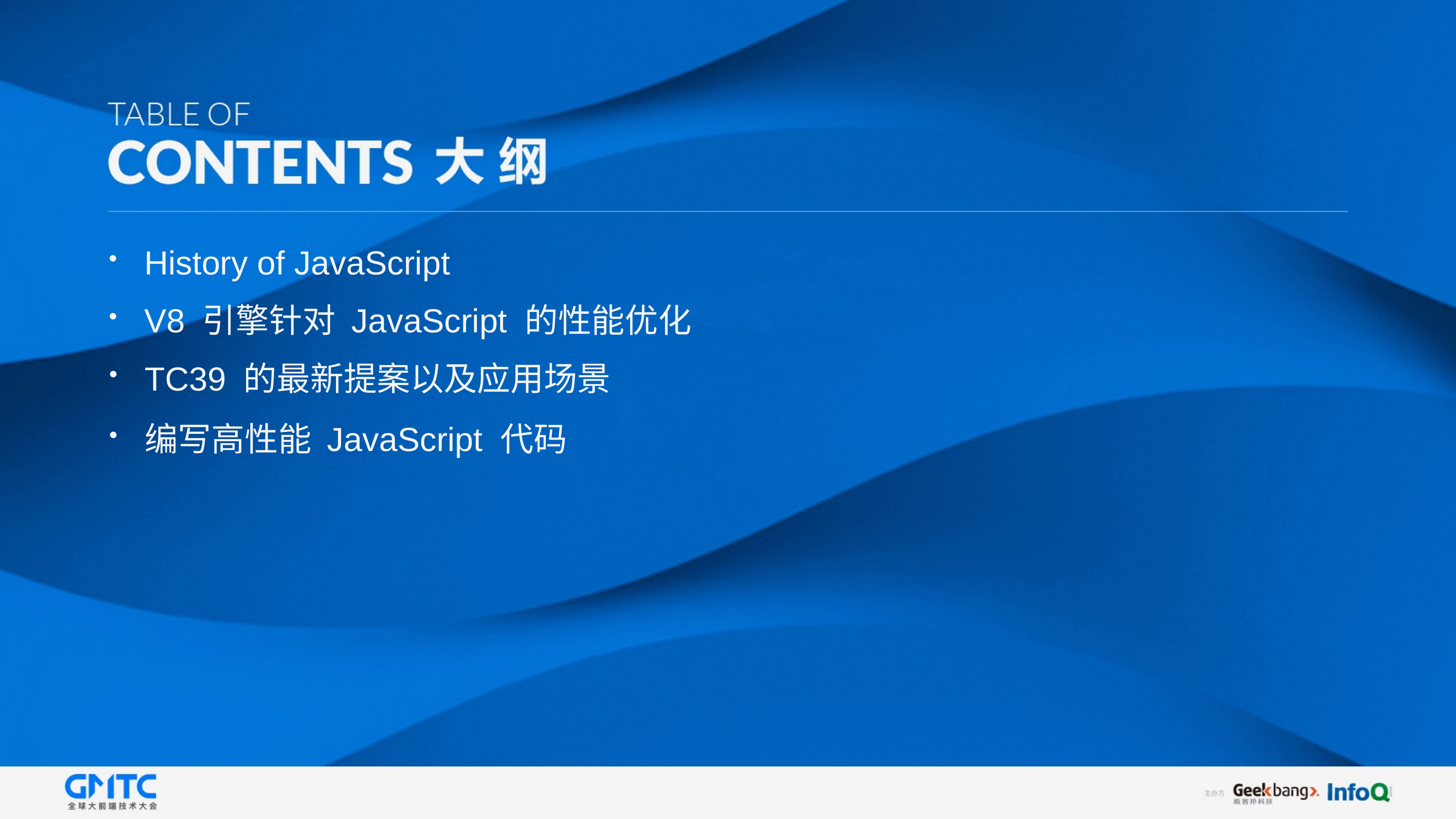

# History of JavaScript
V8 引擎针对 JavaScript 的性能优化
TC39 的最新提案以及应用场景
编写高性能 JavaScript 代码